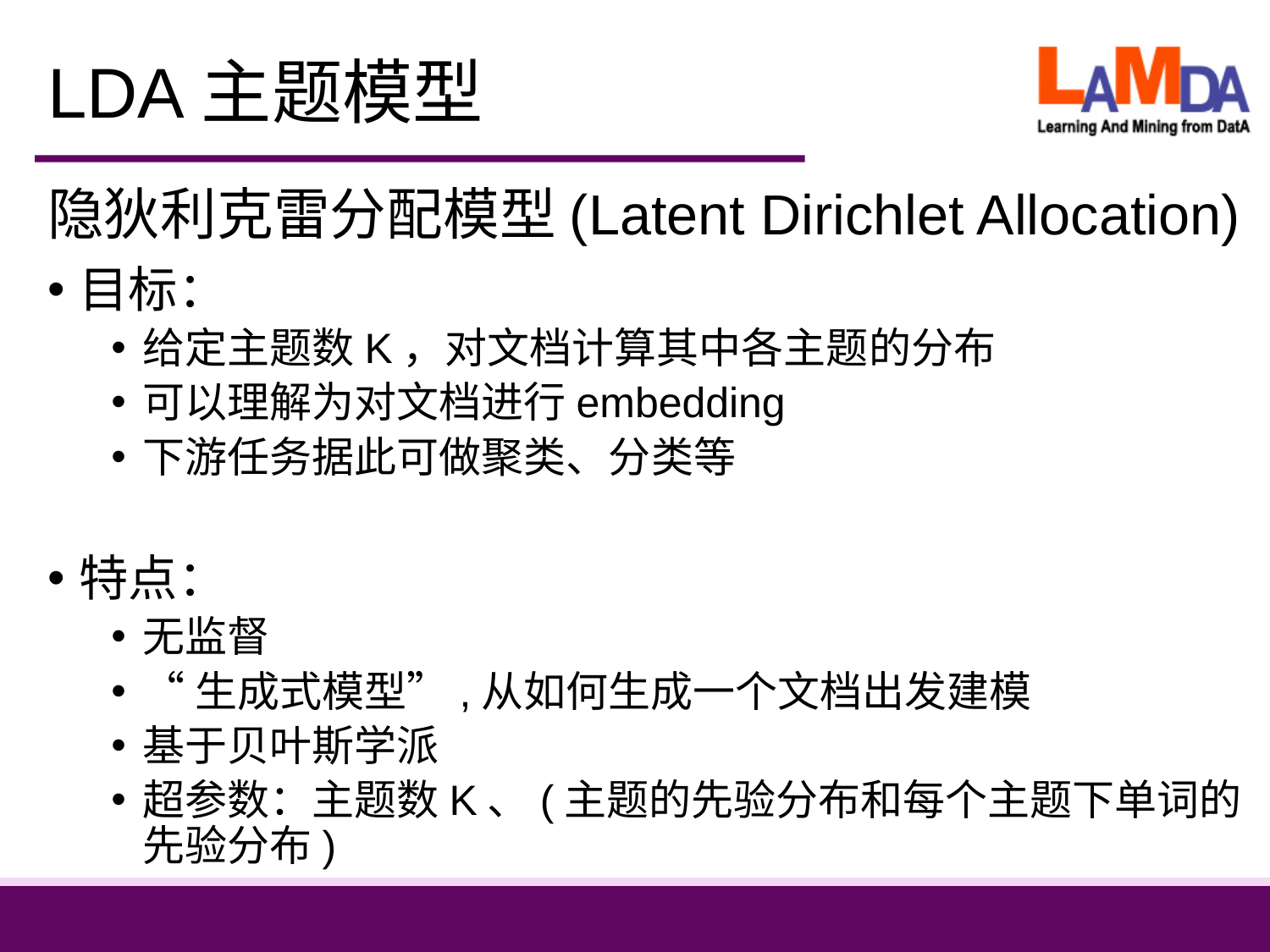

# LDA主题模型
隐狄利克雷分配模型(Latent Dirichlet Allocation)
目标：
给定主题数K，对文档计算其中各主题的分布
可以理解为对文档进行embedding
下游任务据此可做聚类、分类等

特点：
无监督
“生成式模型”,从如何生成一个文档出发建模
基于贝叶斯学派
超参数：主题数K、(主题的先验分布和每个主题下单词的先验分布)